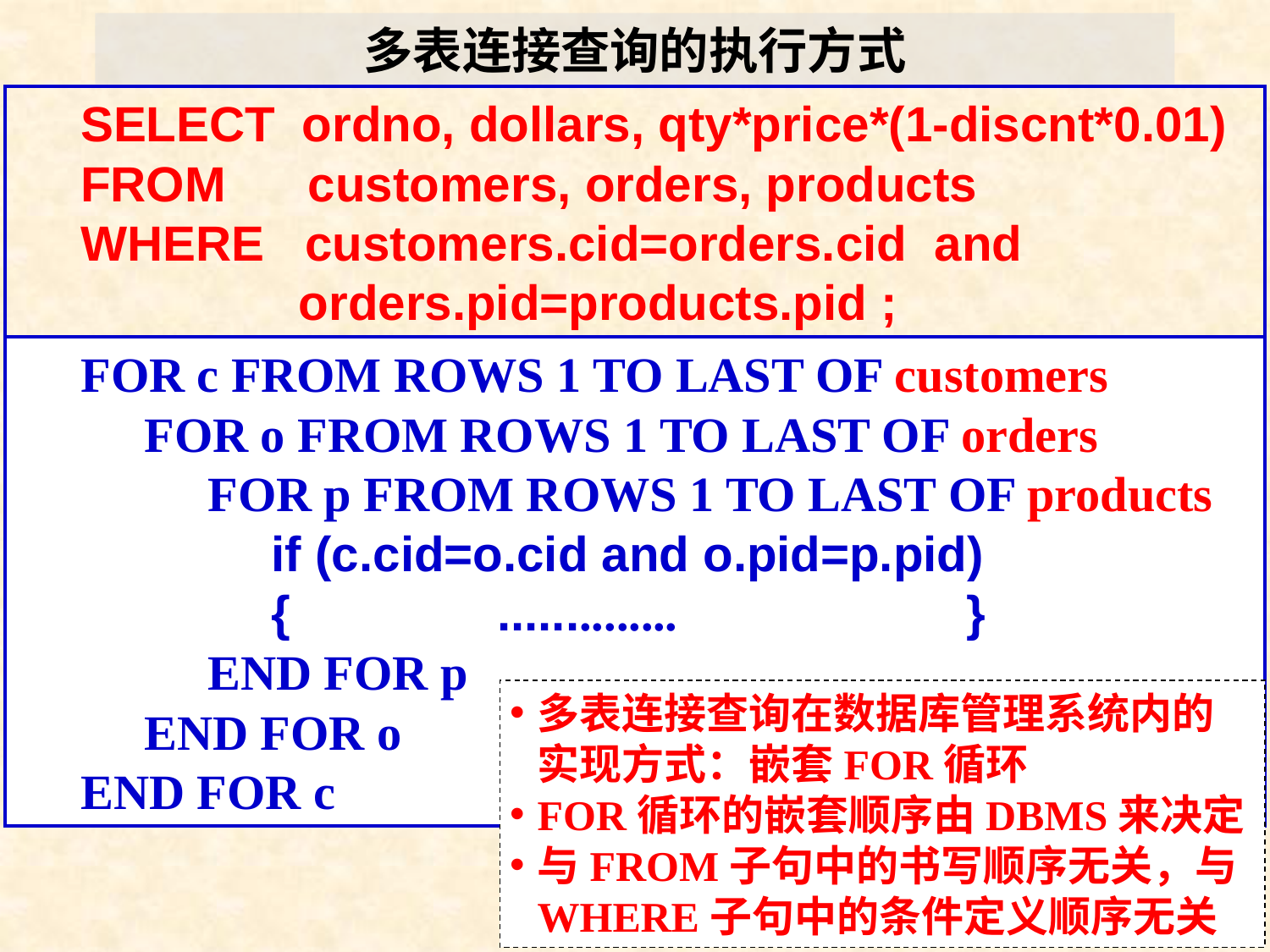

多表连接查询的执行方式
# SELECT  ordno, dollars, qty*price*(1-discnt*0.01)
FROM      customers, orders, products
WHERE   customers.cid=orders.cid  and
  orders.pid=products.pid ;
FOR c FROM ROWS 1 TO LAST OF customers
FOR o FROM ROWS 1 TO LAST OF orders
FOR p FROM ROWS 1 TO LAST OF products
if (c.cid=o.cid and o.pid=p.pid)
{               ..............                     }
END FOR p
END FOR o
END FOR c
多表连接查询在数据库管理系统内的实现方式：嵌套FOR循环
FOR循环的嵌套顺序由DBMS来决定
与FROM子句中的书写顺序无关，与WHERE子句中的条件定义顺序无关